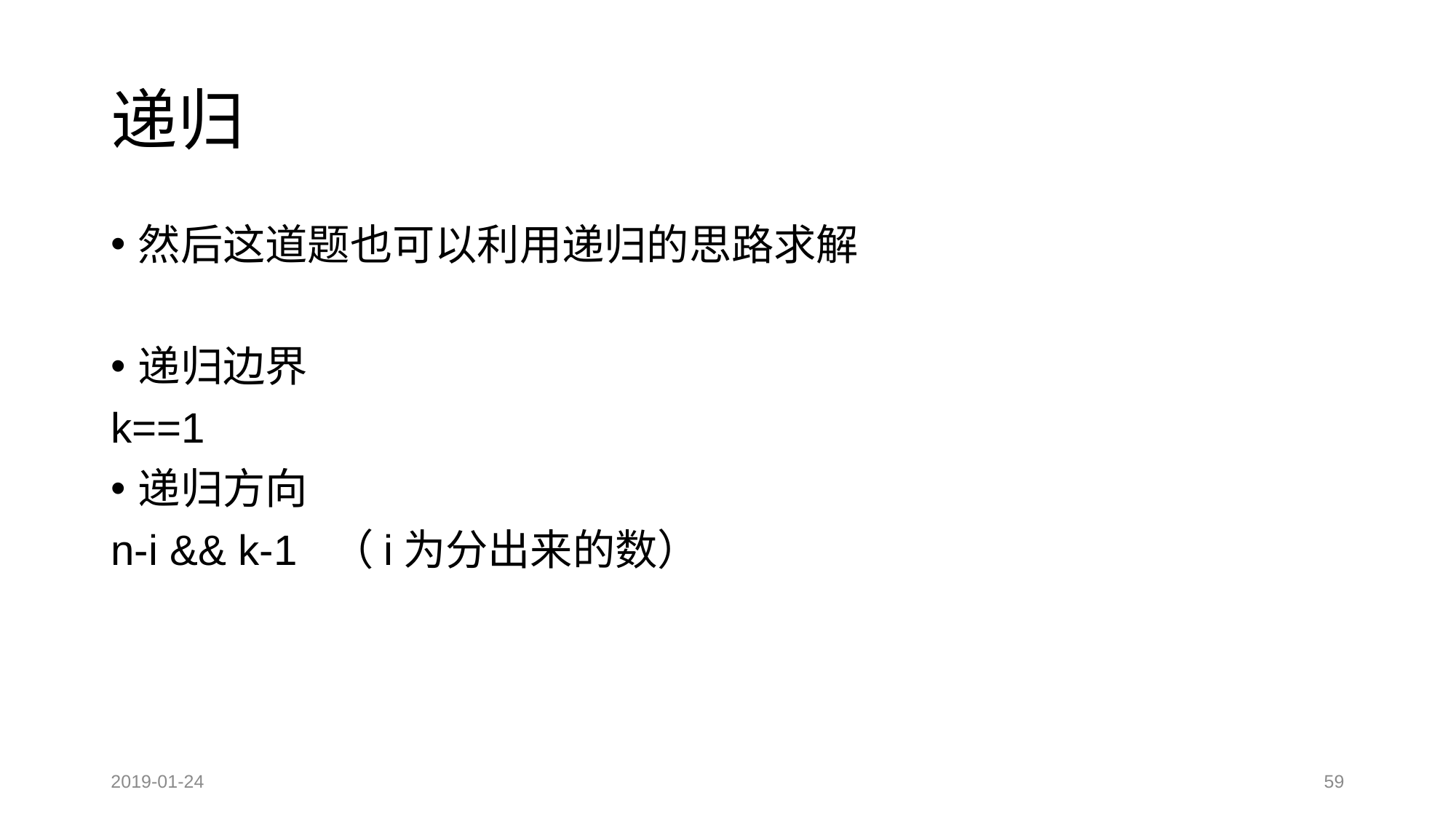

# 递归
然后这道题也可以利用递归的思路求解

递归边界
k==1
递归方向
n-i && k-1  （i为分出来的数）
2019-01-24
59